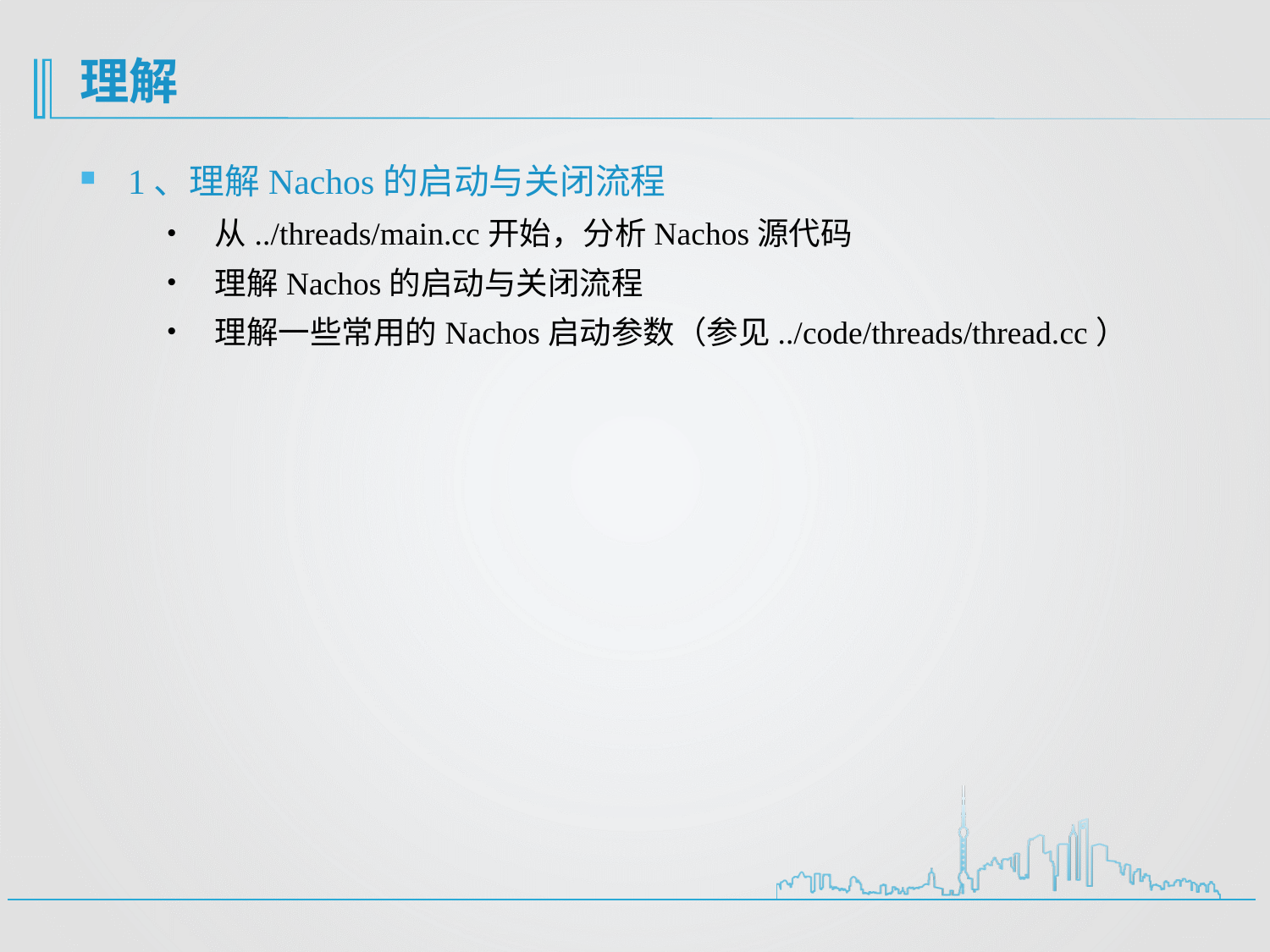

# 理解
1、理解Nachos的启动与关闭流程
从../threads/main.cc开始，分析Nachos源代码
理解Nachos的启动与关闭流程
理解一些常用的Nachos启动参数（参见../code/threads/thread.cc）